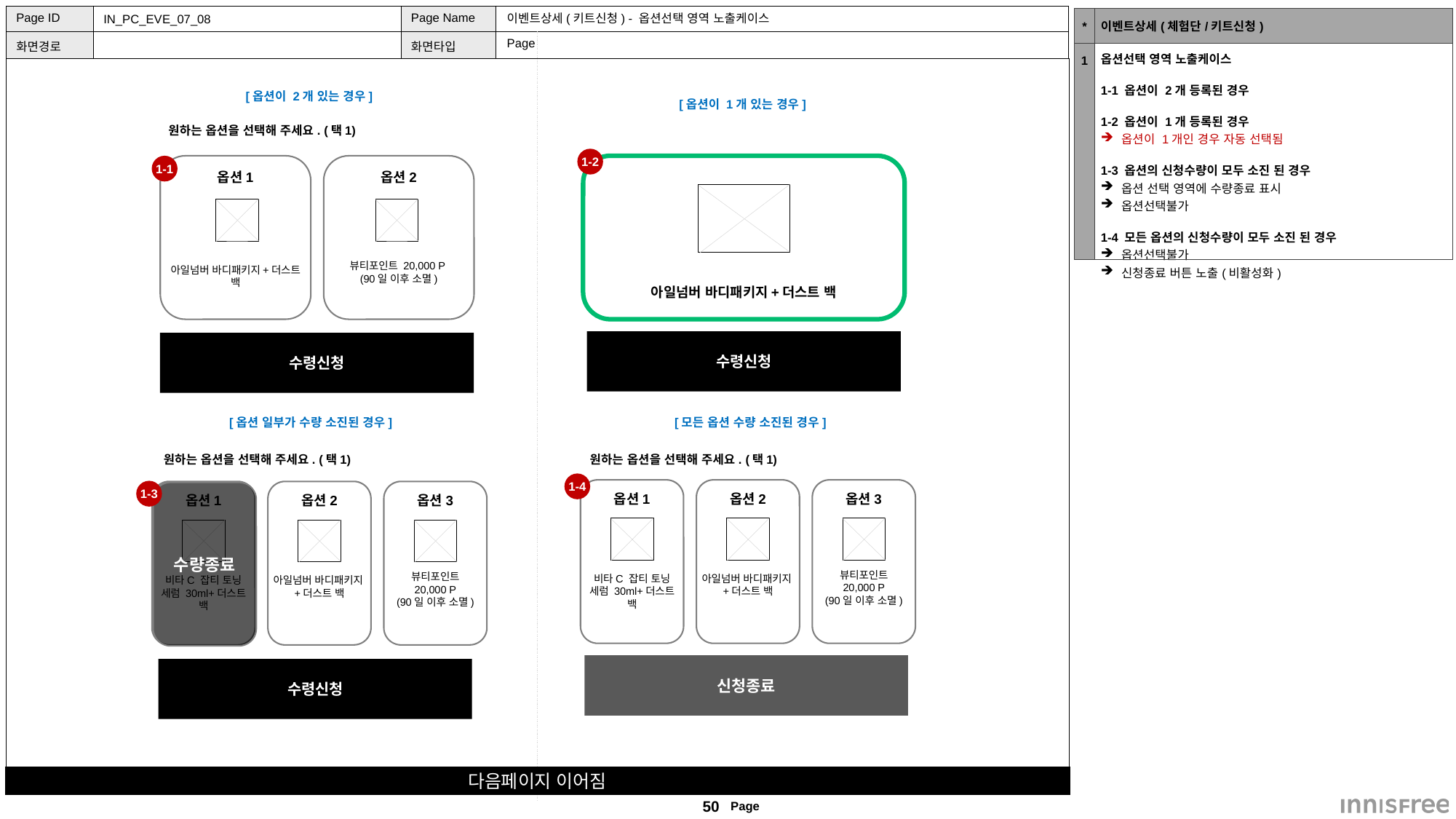

IN_PC_EVE_07_08
# 이벤트상세(키트신청) - 옵션선택 영역 노출케이스
| \* | 이벤트상세(체험단/키트신청) |
| --- | --- |
| 1 | 옵션선택 영역 노출케이스 1-1 옵션이 2개 등록된 경우 1-2 옵션이 1개 등록된 경우 옵션이 1개인 경우 자동 선택됨 1-3 옵션의 신청수량이 모두 소진 된 경우 옵션 선택 영역에 수량종료 표시 옵션선택불가 1-4 모든 옵션의 신청수량이 모두 소진 된 경우 옵션선택불가 신청종료 버튼 노출(비활성화) |
Page
[옵션이 2개 있는 경우]
[옵션이 1개 있는 경우]
원하는 옵션을 선택해 주세요. (택1)
1-2
1-1
옵션1

아일넘버 바디패키지+더스트 백
옵션2

뷰티포인트 20,000 P
(90일 이후 소멸)

아일넘버 바디패키지+더스트 백

수령신청
수령신청
[옵션 일부가 수량 소진된 경우]
[모든 옵션 수량 소진된 경우]
원하는 옵션을 선택해 주세요. (택1)
원하는 옵션을 선택해 주세요. (택1)
1-4
옵션1

비타C 잡티 토닝
세럼 30ml+더스트 백
옵션2

아일넘버 바디패키지+더스트 백
옵션3

뷰티포인트
 20,000 P
(90일 이후 소멸)
1-3
옵션1

비타C 잡티 토닝
세럼 30ml+더스트 백
옵션2

아일넘버 바디패키지+더스트 백
옵션3

뷰티포인트
 20,000 P
(90일 이후 소멸)
수량종료

신청종료
수령신청